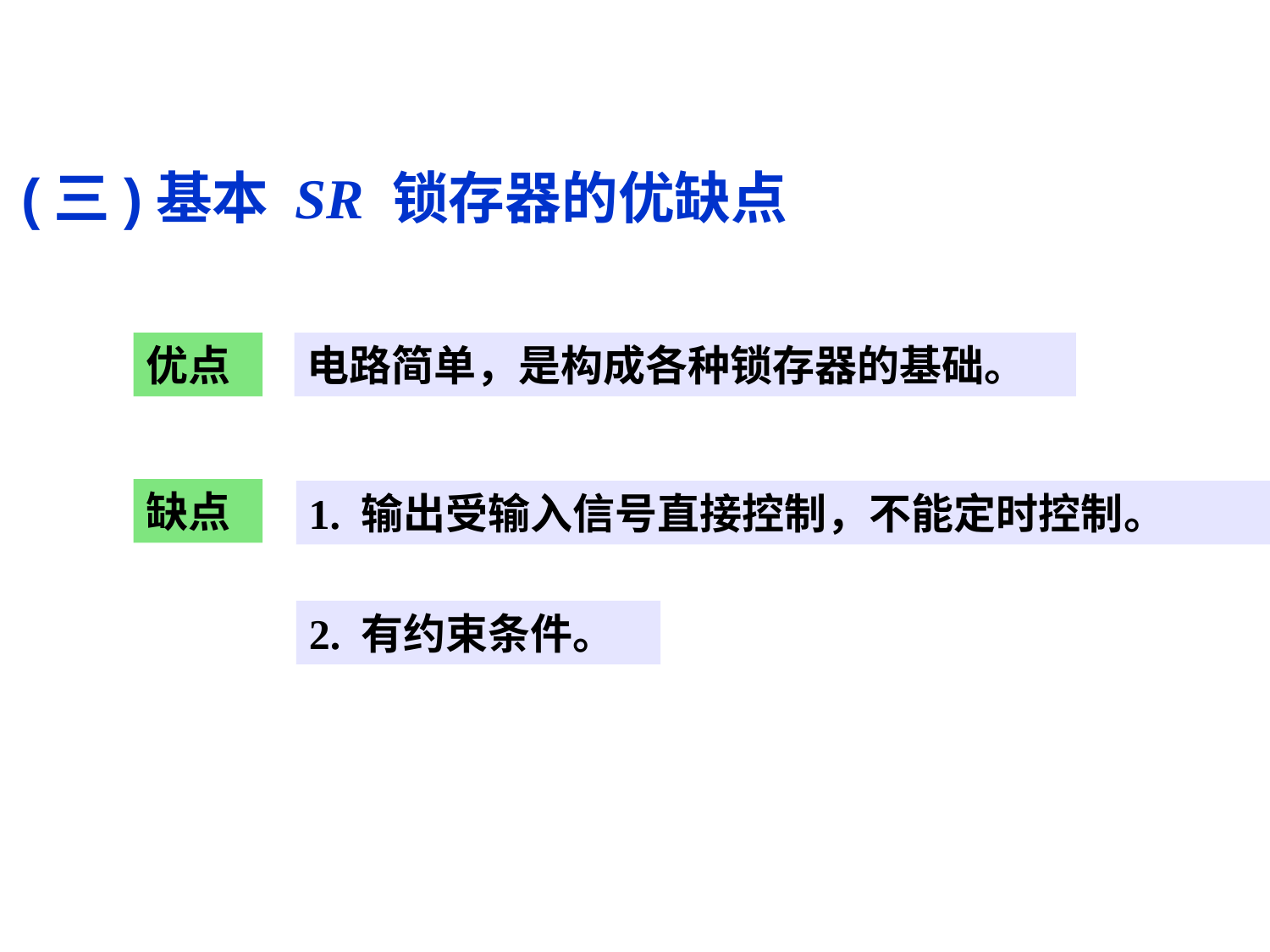

(三)基本 SR 锁存器的优缺点
优点
电路简单，是构成各种锁存器的基础。
缺点
1. 输出受输入信号直接控制，不能定时控制。
2. 有约束条件。